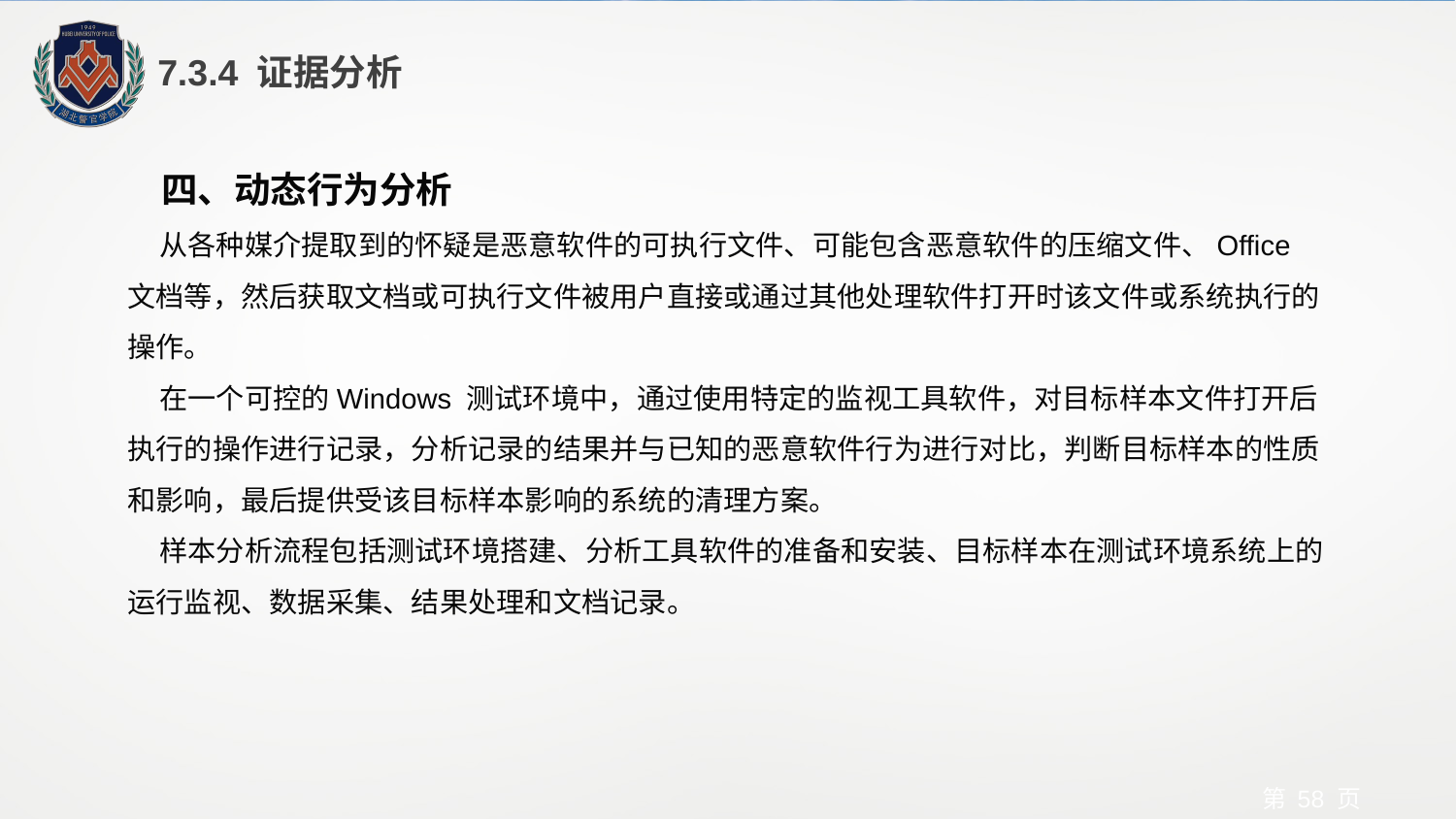

7.3.4 证据分析
   四、动态行为分析
    从各种媒介提取到的怀疑是恶意软件的可执行文件、可能包含恶意软件的压缩文件、Office 文档等，然后获取文档或可执行文件被用户直接或通过其他处理软件打开时该文件或系统执行的操作。
    在一个可控的Windows 测试环境中，通过使用特定的监视工具软件，对目标样本文件打开后执行的操作进行记录，分析记录的结果并与已知的恶意软件行为进行对比，判断目标样本的性质和影响，最后提供受该目标样本影响的系统的清理方案。
    样本分析流程包括测试环境搭建、分析工具软件的准备和安装、目标样本在测试环境系统上的运行监视、数据采集、结果处理和文档记录。